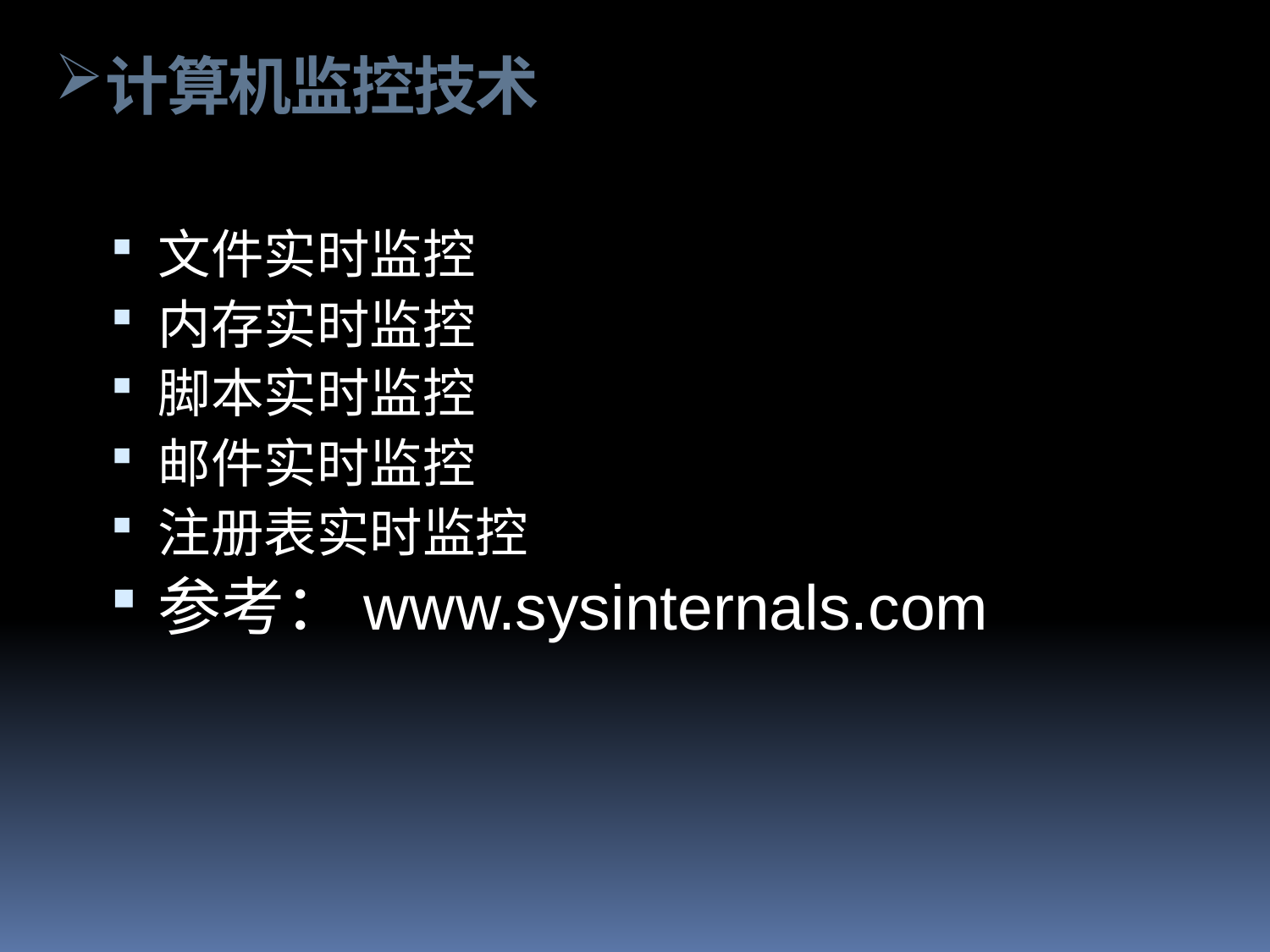

# 计算机监控技术
文件实时监控
内存实时监控
脚本实时监控
邮件实时监控
注册表实时监控
参考：www.sysinternals.com